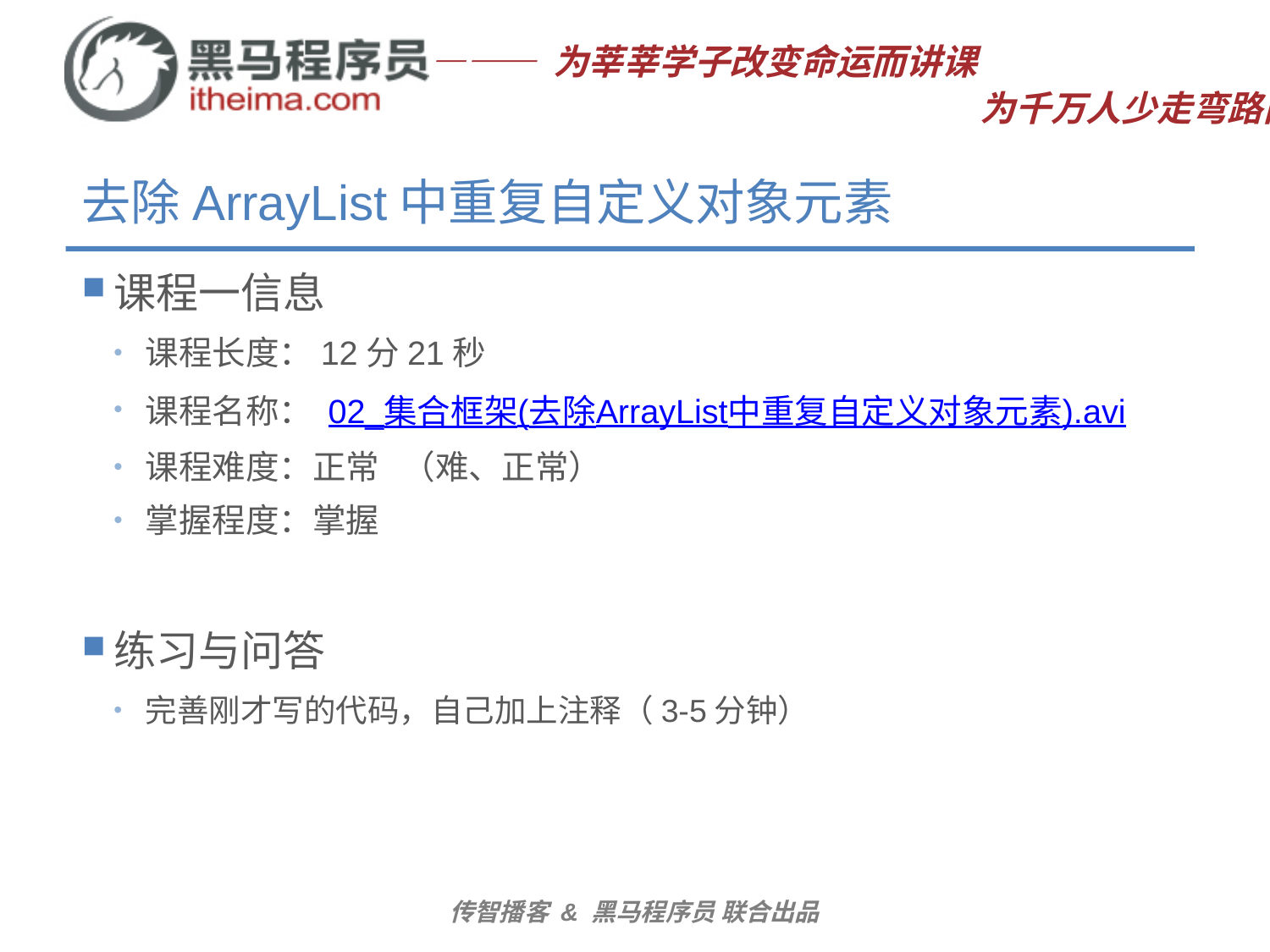

# 去除ArrayList中重复自定义对象元素
课程一信息
课程长度：12分21秒
课程名称： 02_集合框架(去除ArrayList中重复自定义对象元素).avi
课程难度：正常   （难、正常）
掌握程度：掌握

练习与问答
完善刚才写的代码，自己加上注释（3-5分钟）